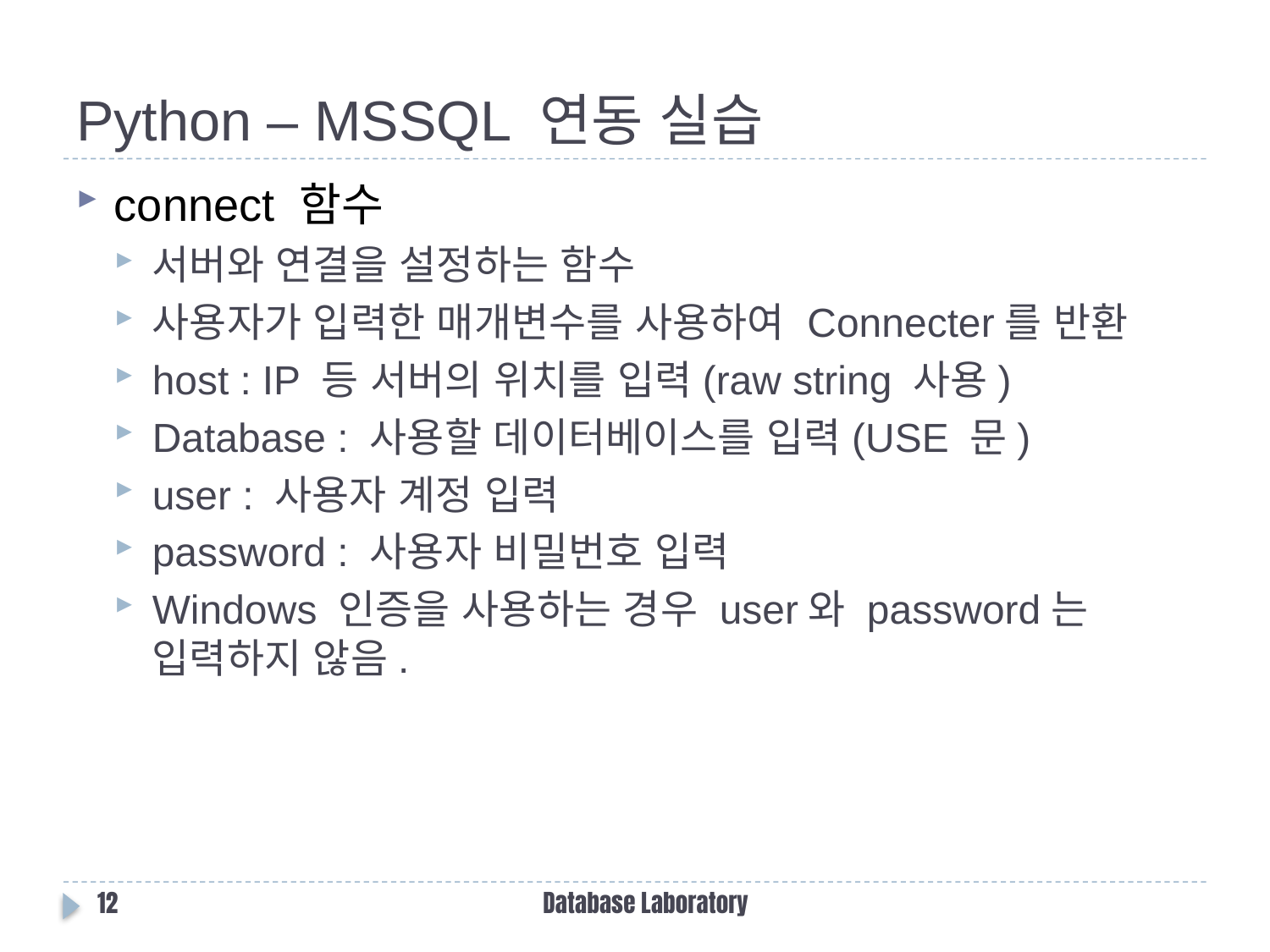

# Python – MSSQL 연동 실습
connect 함수
서버와 연결을 설정하는 함수
사용자가 입력한 매개변수를 사용하여 Connecter를 반환
host : IP 등 서버의 위치를 입력(raw string 사용)
Database : 사용할 데이터베이스를 입력(USE 문)
user : 사용자 계정 입력
password : 사용자 비밀번호 입력
Windows 인증을 사용하는 경우 user와 password는 입력하지 않음.

12
Database Laboratory